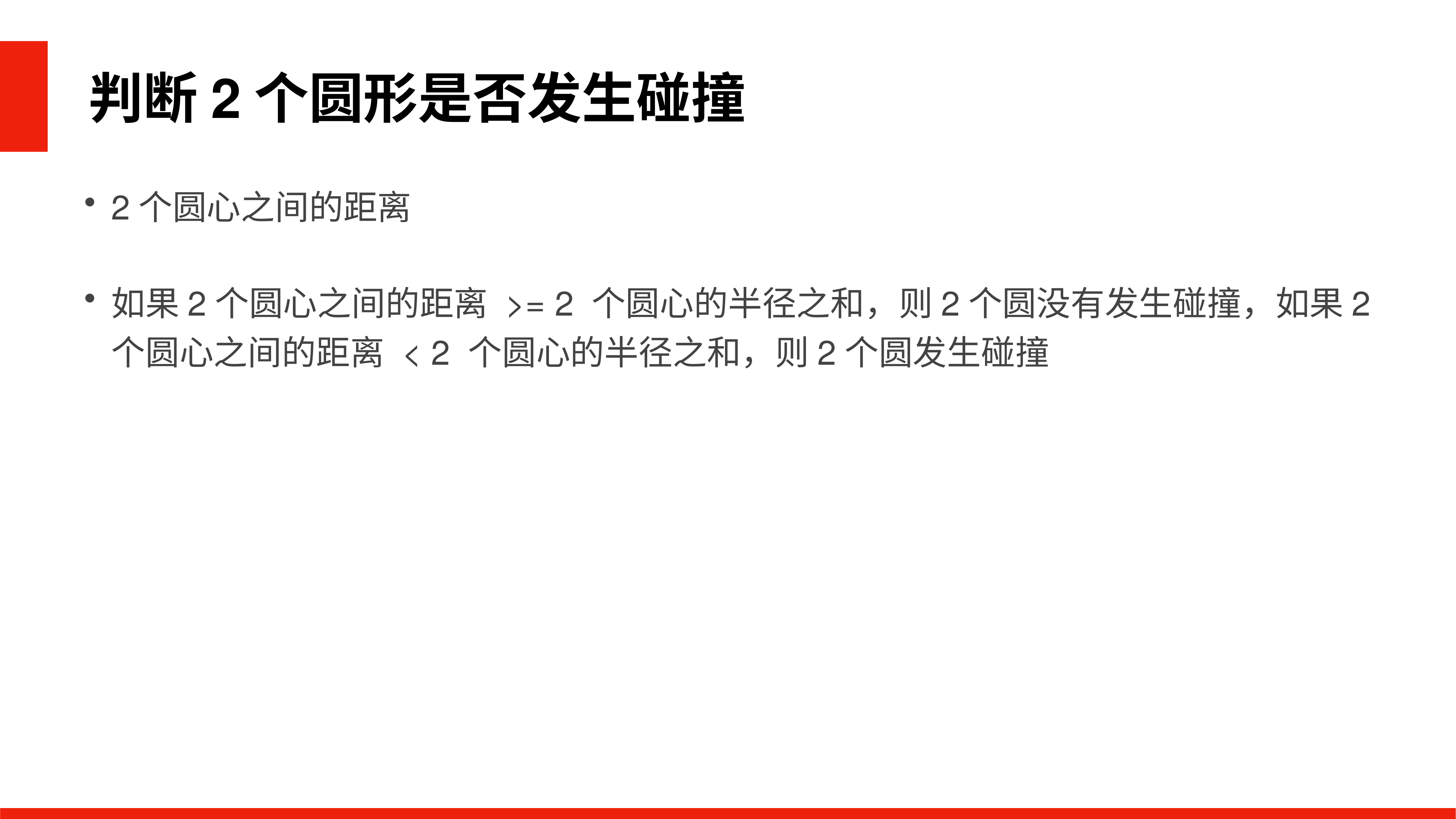

判断2个圆形是否发生碰撞
2个圆心之间的距离
如果2个圆心之间的距离 >= 2 个圆心的半径之和，则2个圆没有发生碰撞，如果2个圆心之间的距离 < 2 个圆心的半径之和，则2个圆发生碰撞
21